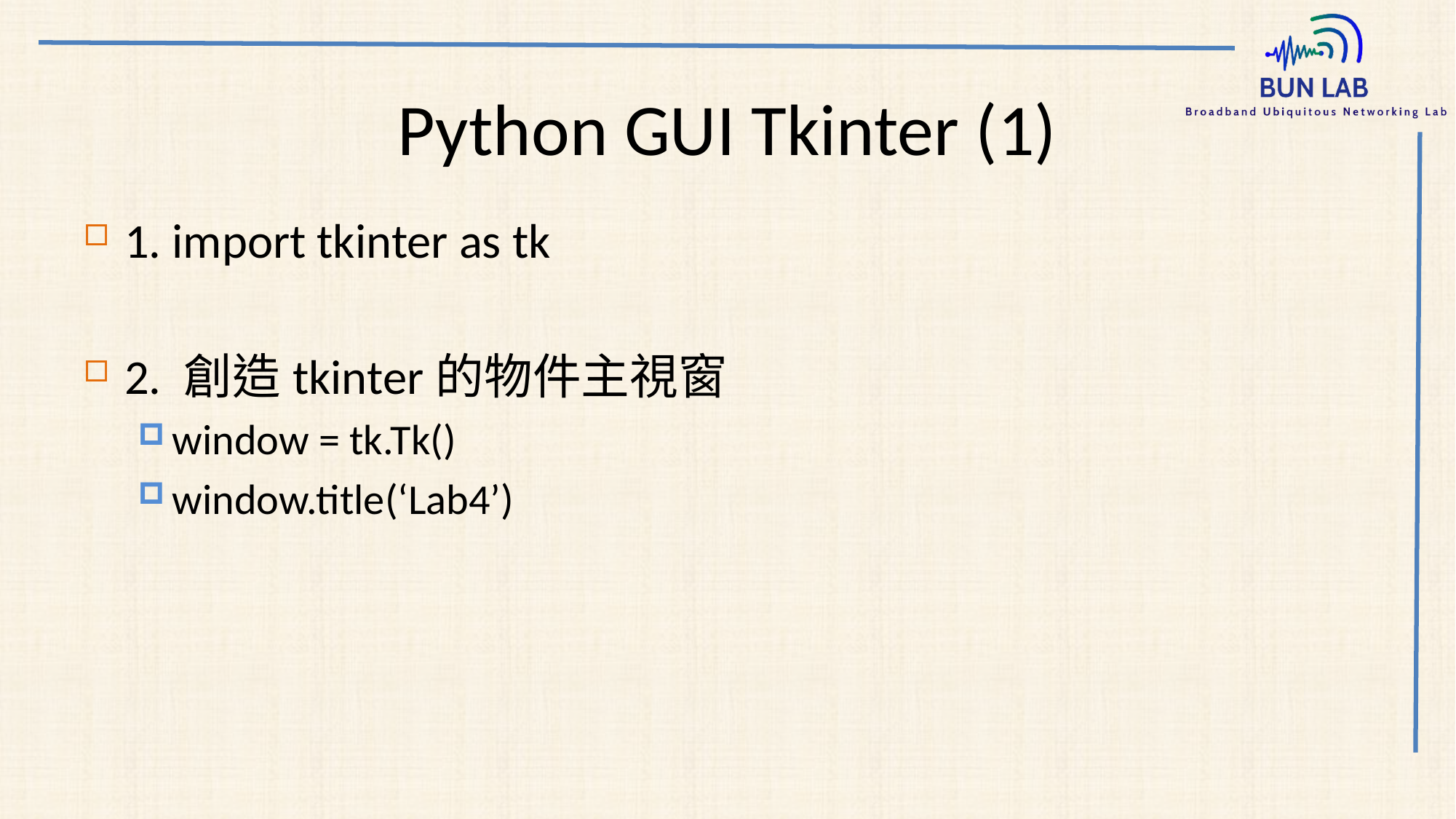

# Python GUI Tkinter (1)
1. import tkinter as tk

2. 創造tkinter的物件主視窗
window = tk.Tk()
window.title(‘Lab4’)